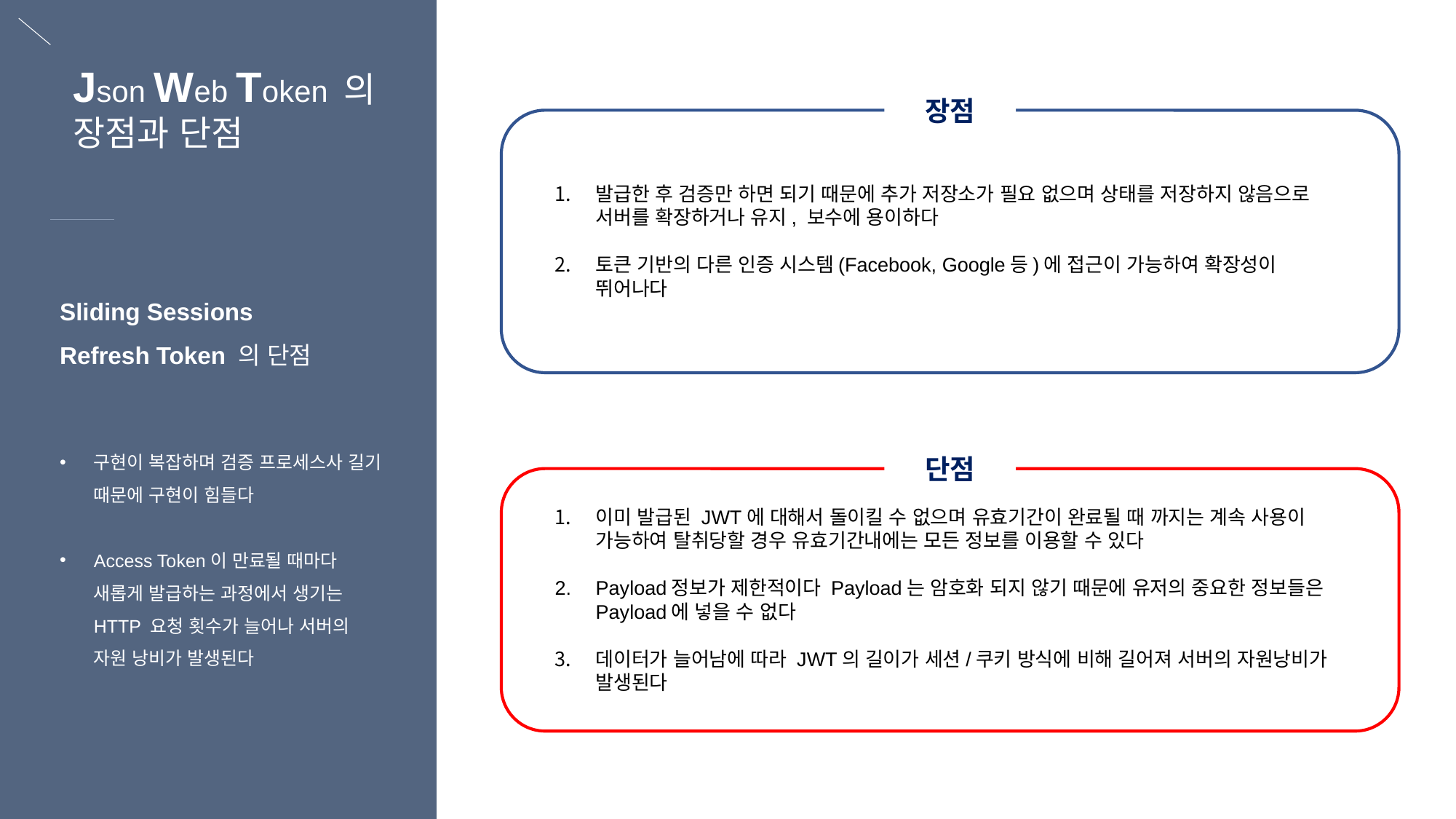

Json Web Token 의
장점과 단점
장점

발급한 후 검증만 하면 되기 때문에 추가 저장소가 필요 없으며 상태를 저장하지 않음으로 서버를 확장하거나 유지, 보수에 용이하다

토큰 기반의 다른 인증 시스템(Facebook, Google등)에 접근이 가능하여 확장성이 뛰어나다
Sliding Sessions
Refresh Token 의 단점

구현이 복잡하며 검증 프로세스사 길기 때문에 구현이 힘들다

Access Token이 만료될 때마다 새롭게 발급하는 과정에서 생기는 HTTP 요청 횟수가 늘어나 서버의 자원 낭비가 발생된다
단점

이미 발급된 JWT에 대해서 돌이킬 수 없으며 유효기간이 완료될 때 까지는 계속 사용이 가능하여 탈취당할 경우 유효기간내에는 모든 정보를 이용할 수 있다

Payload정보가 제한적이다 Payload는 암호화 되지 않기 때문에 유저의 중요한 정보들은 Payload에 넣을 수 없다

데이터가 늘어남에 따라 JWT의 길이가 세션/쿠키 방식에 비해 길어져 서버의 자원낭비가 발생된다